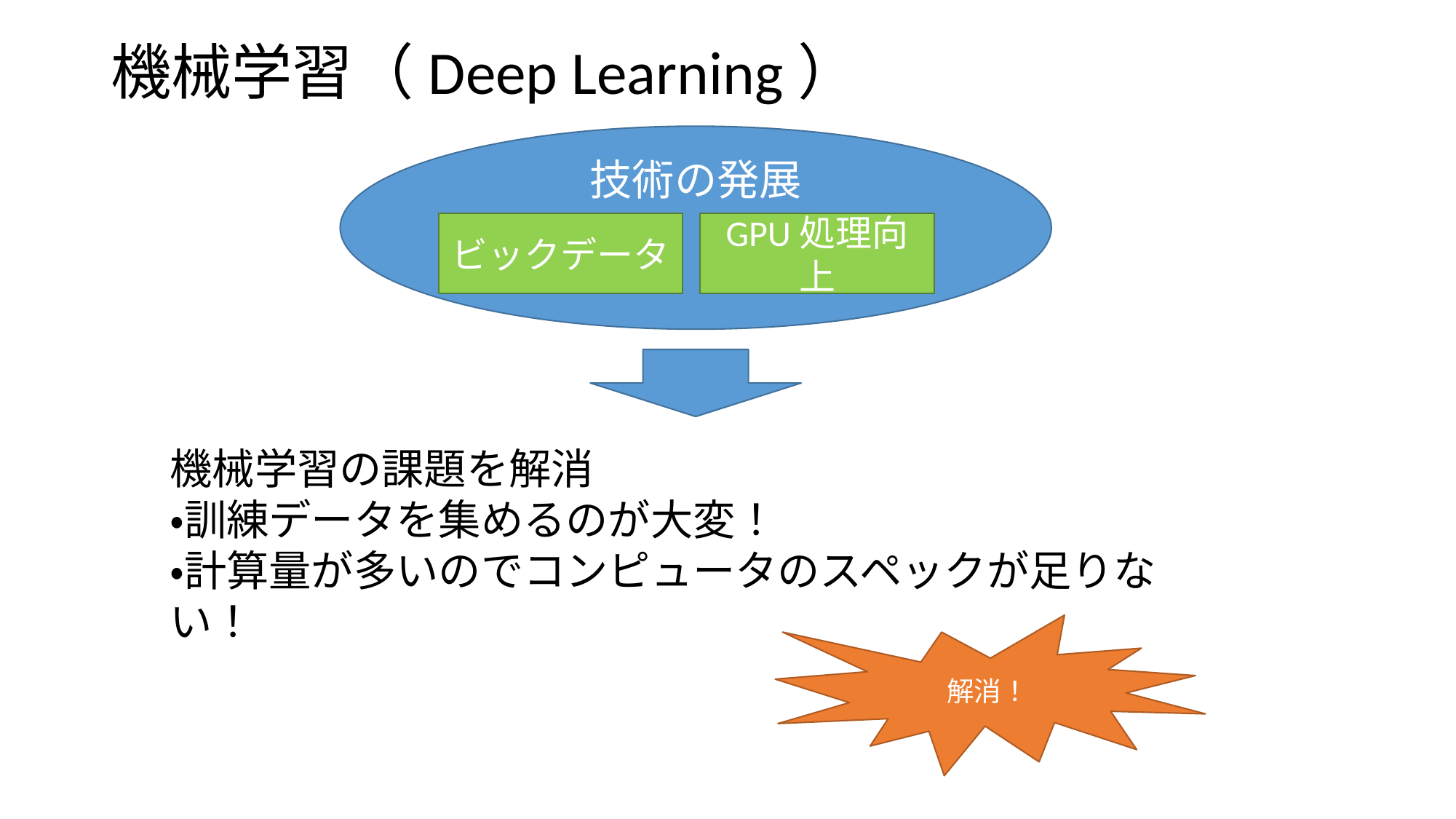

# 機械学習（Deep Learning）
技術の発展

ビックデータ
GPU処理向上

機械学習の課題を解消
・訓練データを集めるのが大変！
・計算量が多いのでコンピュータのスペックが足りない！
解消！